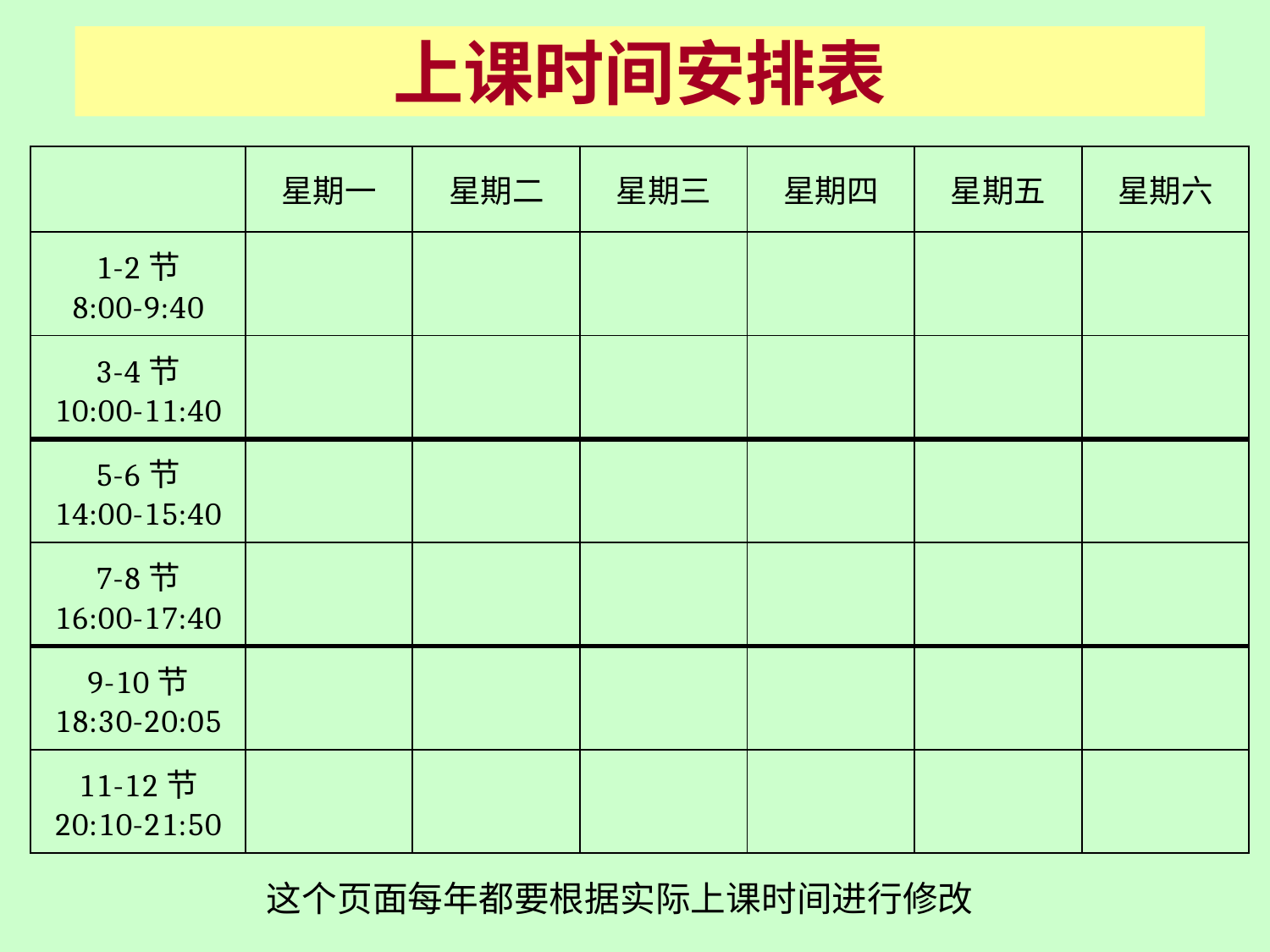

# 上课时间安排表
|  | 星期一 | 星期二 | 星期三 | 星期四 | 星期五 | 星期六 |
| --- | --- | --- | --- | --- | --- | --- |
| 1-2节 8:00-9:40 |  |  |  |  |  |  |
| 3-4节 10:00-11:40 |  |  |  |  |  |  |
| 5-6节 14:00-15:40 |  |  |  |  |  |  |
| 7-8节 16:00-17:40 |  |  |  |  |  |  |
| 9-10节 18:30-20:05 |  |  |  |  |  |  |
| 11-12节 20:10-21:50 |  |  |  |  |  |  |
这个页面每年都要根据实际上课时间进行修改
18